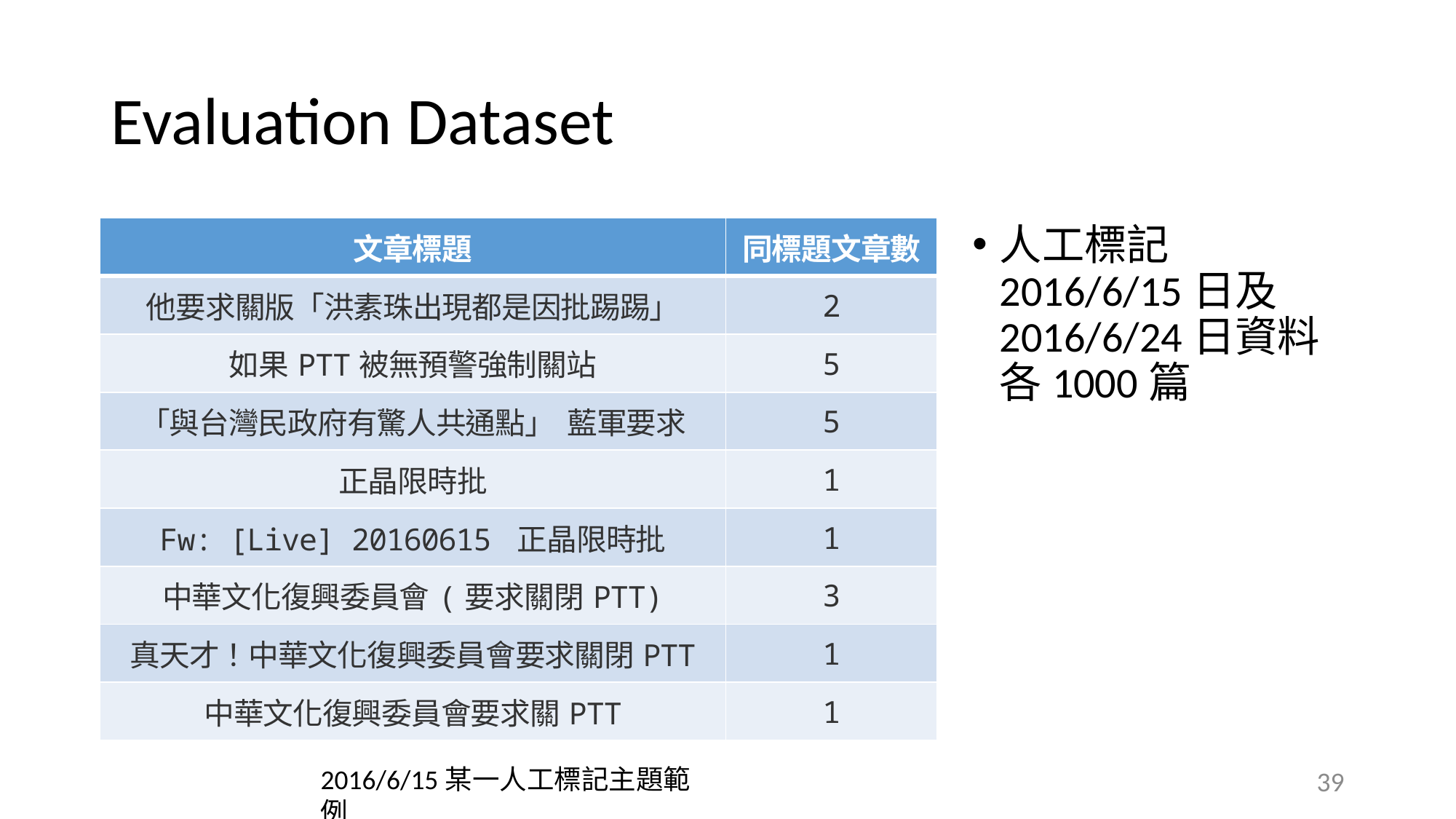

# Evaluation Dataset
| 文章標題 | 同標題文章數 |
| --- | --- |
| 他要求關版「洪素珠出現都是因批踢踢」 | 2 |
| 如果PTT被無預警強制關站 | 5 |
| 「與台灣民政府有驚人共通點」 藍軍要求 | 5 |
| 正晶限時批 | 1 |
| Fw: [Live] 20160615 正晶限時批 | 1 |
| 中華文化復興委員會(要求關閉PTT) | 3 |
| 真天才！中華文化復興委員會要求關閉PTT | 1 |
| 中華文化復興委員會要求關PTT | 1 |
人工標記2016/6/15日及2016/6/24日資料各1000篇

2016/6/15某一人工標記主題範例
39